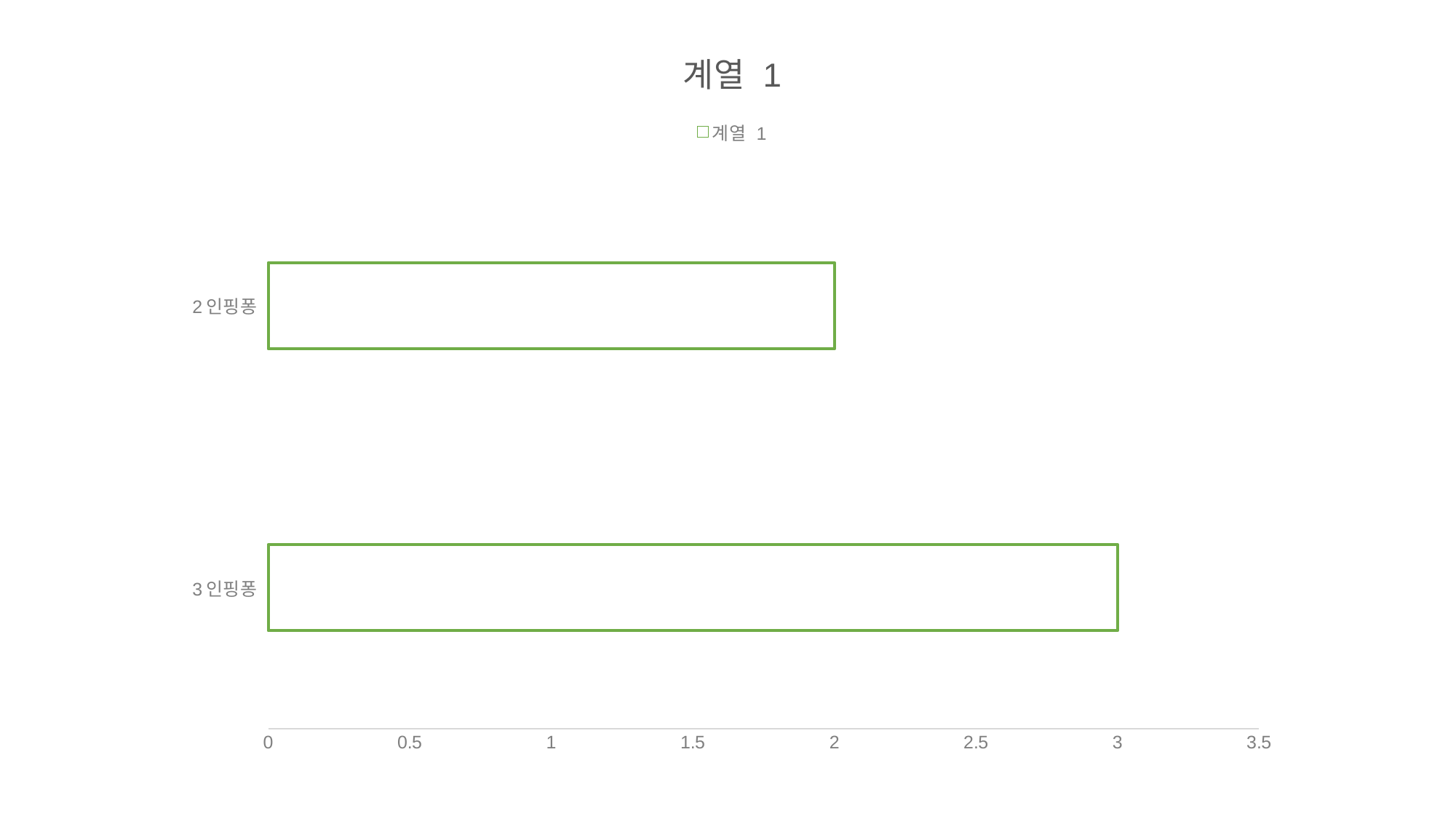

### Chart:

| Category | 계열 1 |
|---|---|
| 3인핑퐁 | 3.0 |
| 2인핑퐁 | 2.0 |